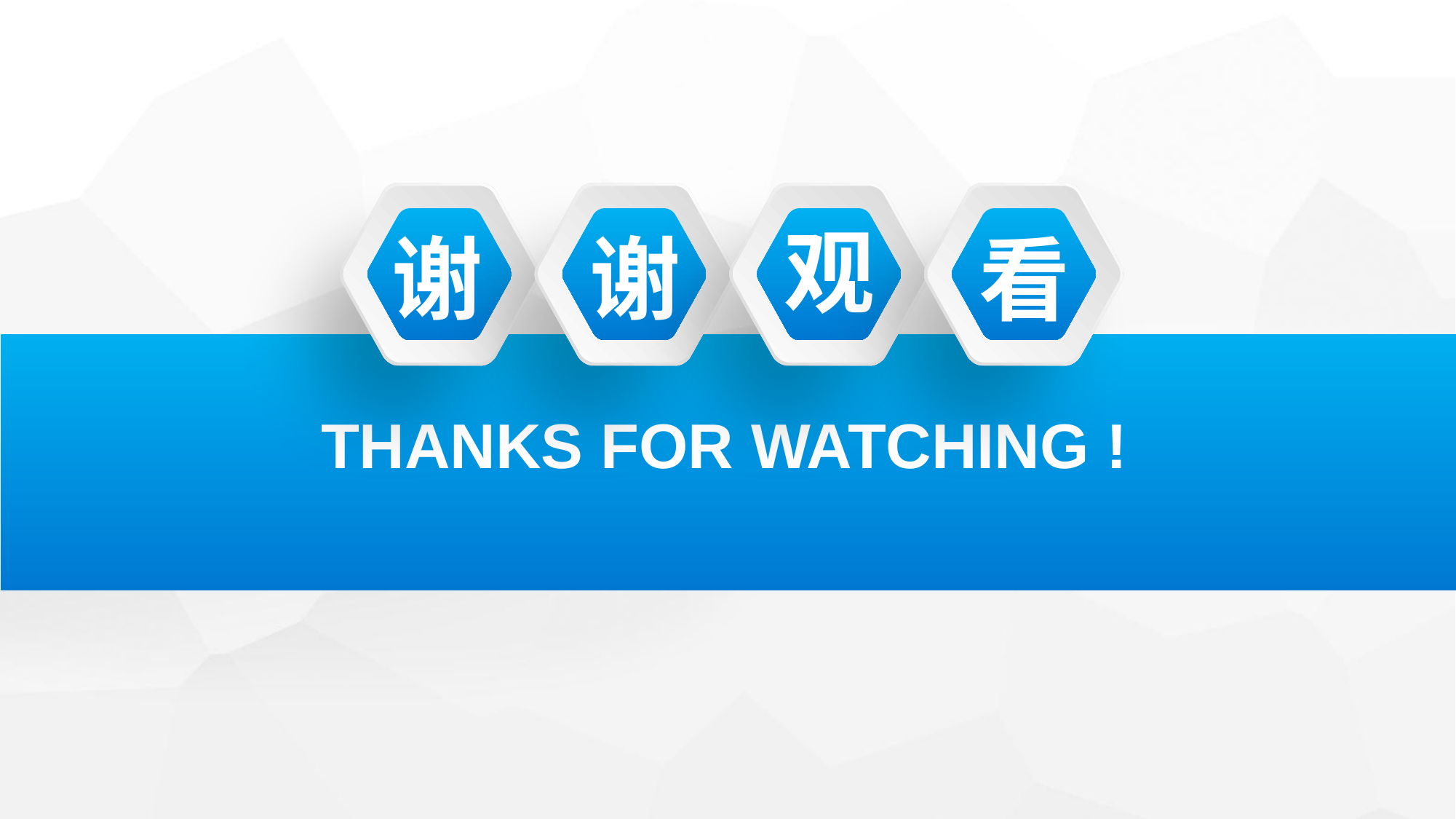

谢

谢

观

看

THANKS FOR WATCHING !